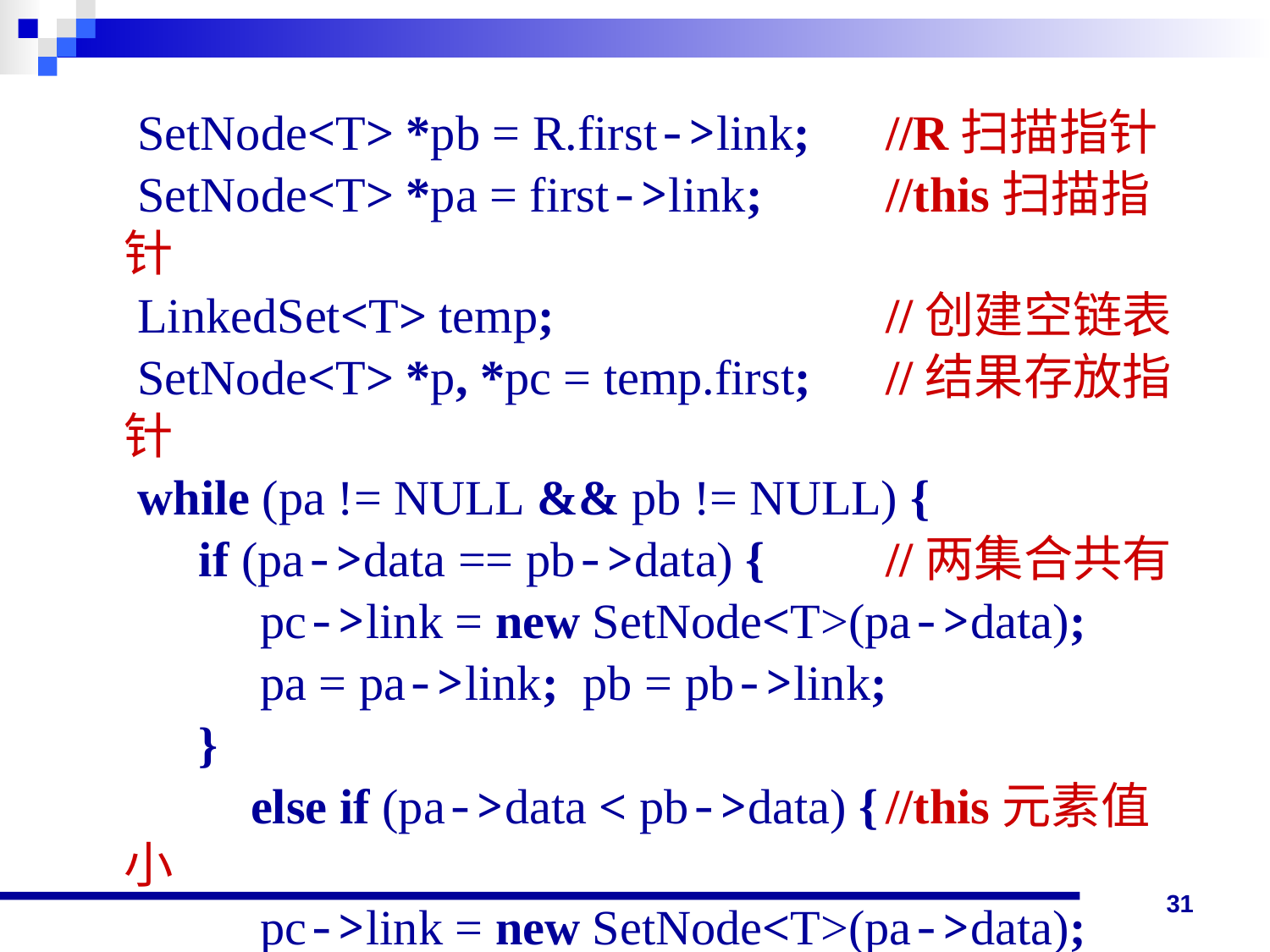

SetNode<T> *pb = R.first->link;	//R扫描指针
     SetNode<T> *pa = first->link;	//this扫描指针
     LinkedSet<T> temp;			//创建空链表
     SetNode<T> *p, *pc = temp.first;	//结果存放指针
     while (pa != NULL && pb != NULL) {
          if (pa->data == pb->data) {	//两集合共有
               pc->link = new SetNode<T>(pa->data);
               pa = pa->link;  pb = pb->link;
          }
          	else if (pa->data < pb->data) {	//this元素值小
               pc->link = new SetNode<T>(pa->data);
               pa = pa->link;
31